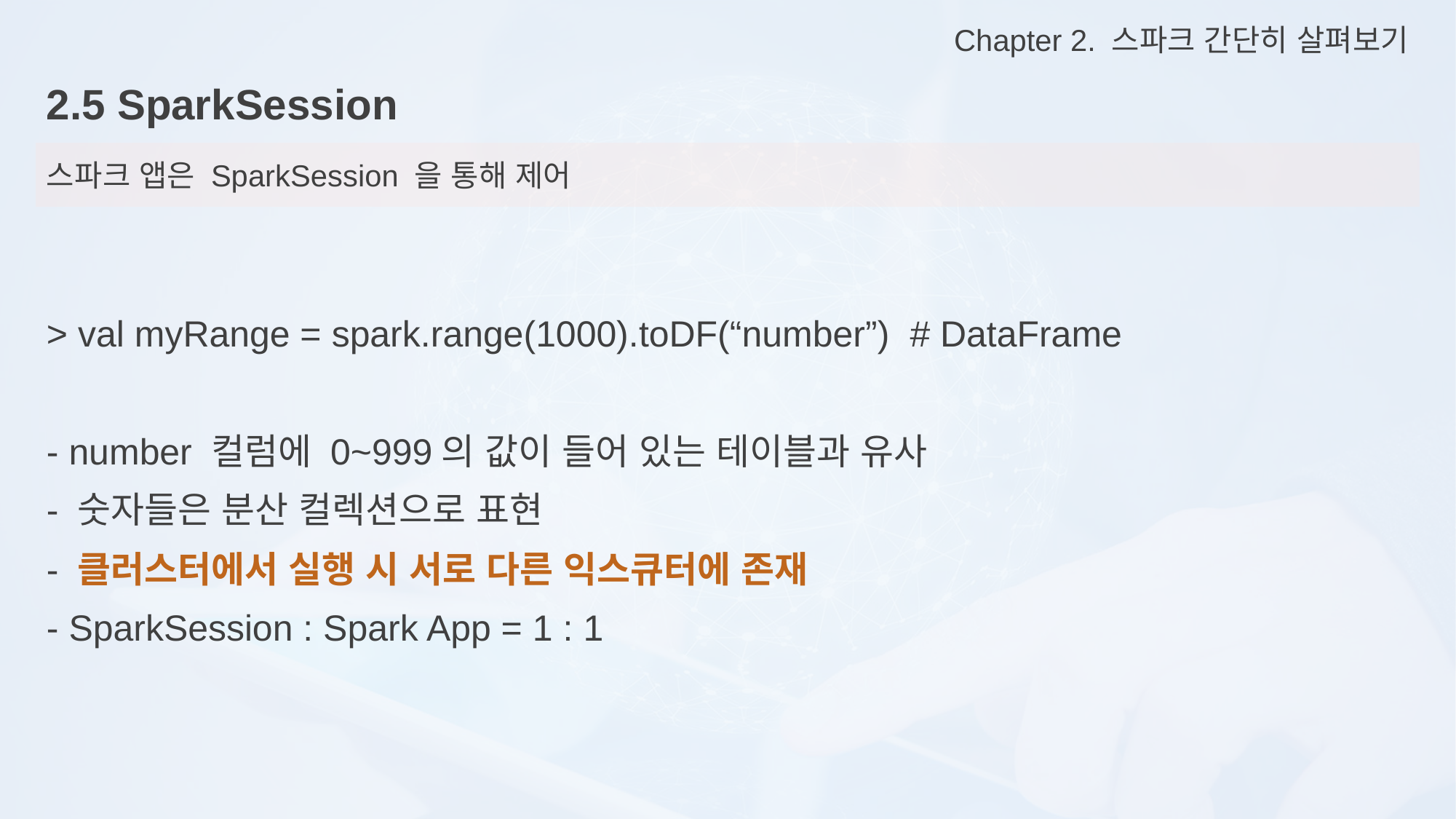

Chapter 2. 스파크 간단히 살펴보기
2.5 SparkSession
스파크 앱은 SparkSession 을 통해 제어

> val myRange = spark.range(1000).toDF(“number”)  # DataFrame

- number 컬럼에 0~999의 값이 들어 있는 테이블과 유사
- 숫자들은 분산 컬렉션으로 표현
- 클러스터에서 실행 시 서로 다른 익스큐터에 존재
- SparkSession : Spark App = 1 : 1